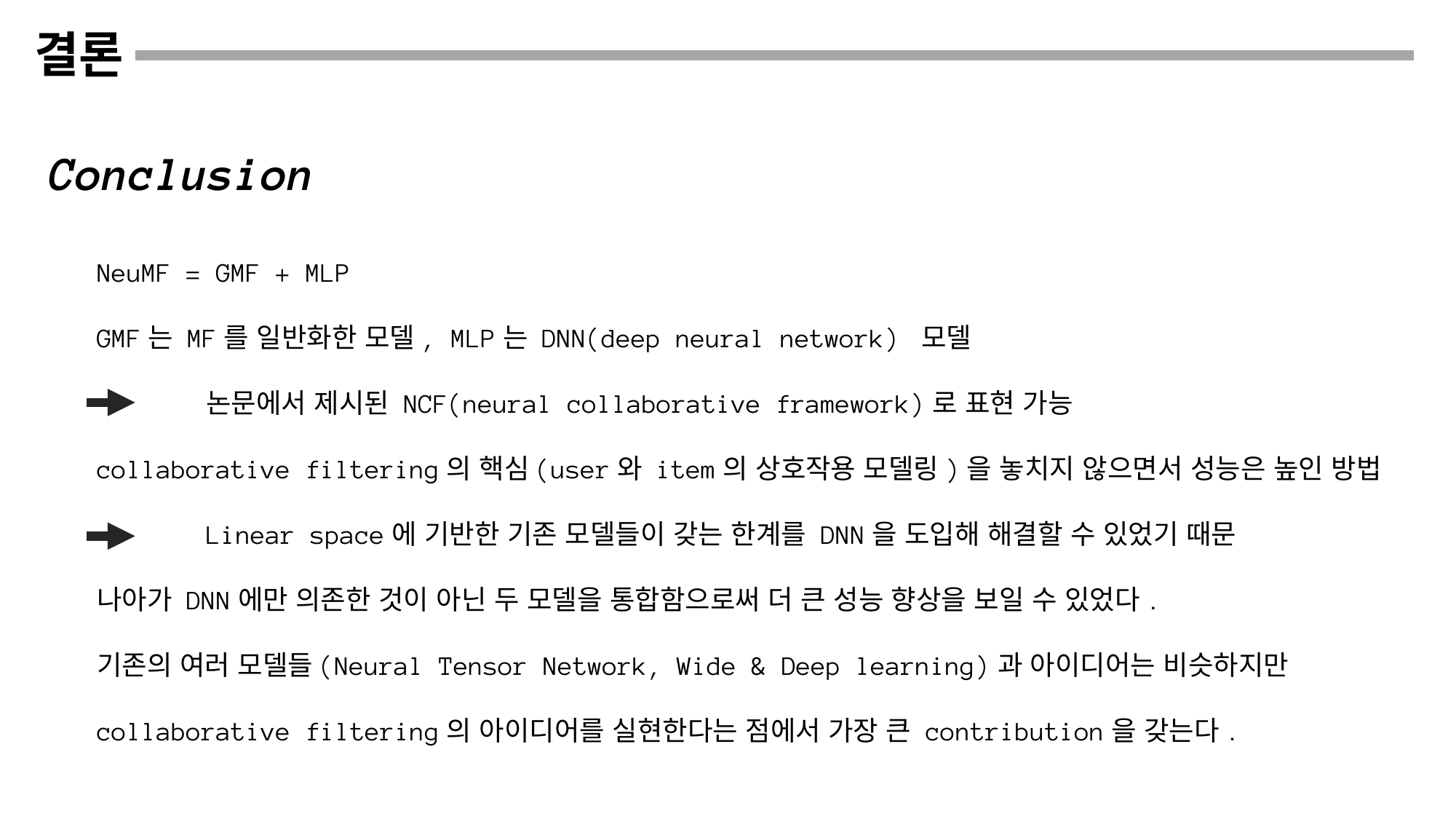

결론
Conclusion
NeuMF = GMF + MLP

GMF는 MF를 일반화한 모델, MLP는 DNN(deep neural network) 모델

	논문에서 제시된 NCF(neural collaborative framework)로 표현 가능

collaborative filtering의 핵심(user와 item의 상호작용 모델링)을 놓치지 않으면서 성능은 높인 방법

	Linear space에 기반한 기존 모델들이 갖는 한계를 DNN을 도입해 해결할 수 있었기 때문

나아가 DNN에만 의존한 것이 아닌 두 모델을 통합함으로써 더 큰 성능 향상을 보일 수 있었다.

기존의 여러 모델들(Neural Tensor Network, Wide & Deep learning)과 아이디어는 비슷하지만

collaborative filtering의 아이디어를 실현한다는 점에서 가장 큰 contribution을 갖는다.